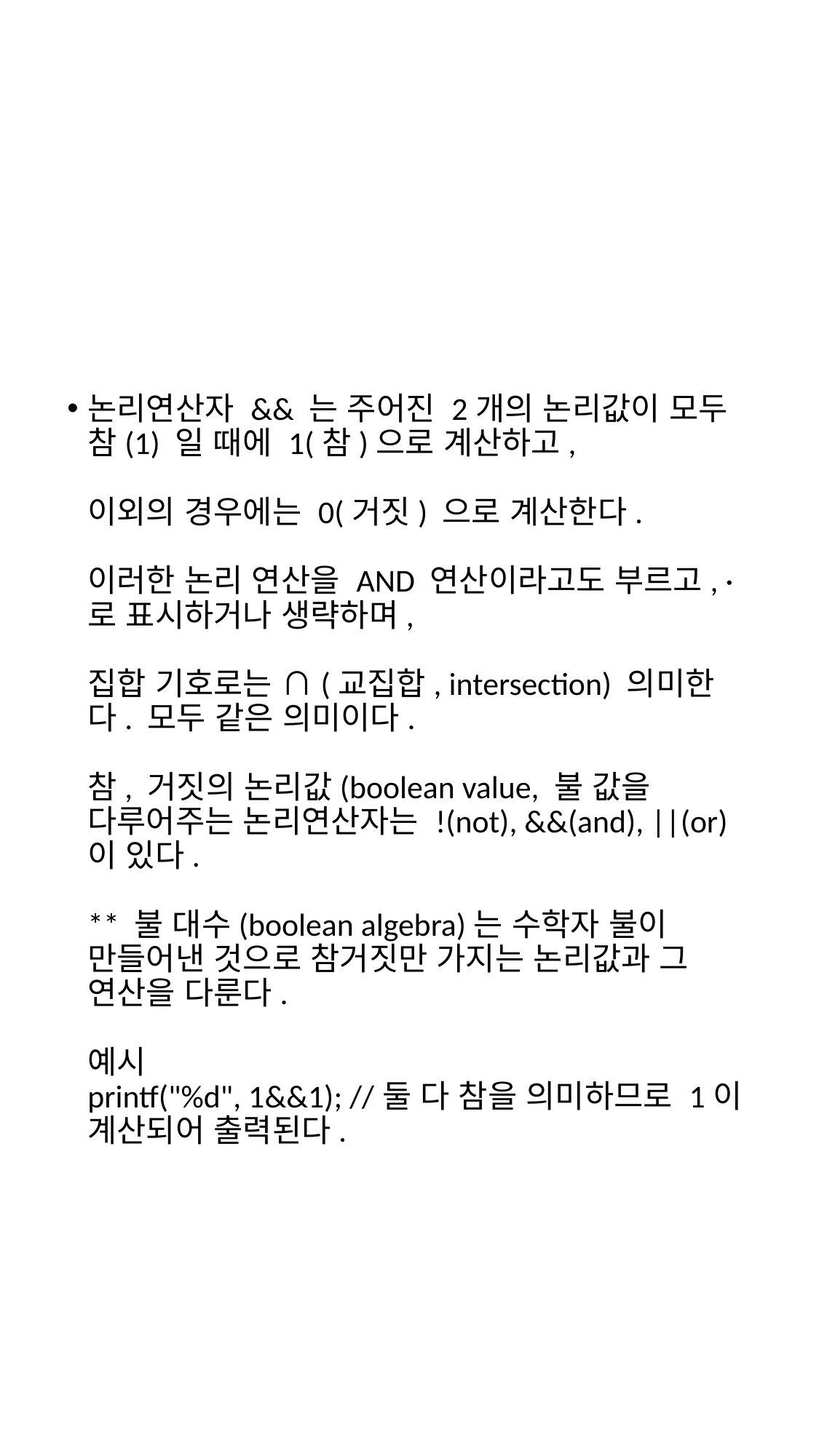

#
논리연산자 && 는 주어진 2개의 논리값이 모두 참(1) 일 때에 1(참)으로 계산하고,
이외의 경우에는 0(거짓) 으로 계산한다.
이러한 논리 연산을 AND 연산이라고도 부르고, ·로 표시하거나 생략하며, 
집합 기호로는 ∩(교집합, intersection) 의미한다. 모두 같은 의미이다.
참, 거짓의 논리값(boolean value, 불 값을 다루어주는 논리연산자는 !(not), &&(and), ||(or) 이 있다.
** 불 대수(boolean algebra)는 수학자 불이 만들어낸 것으로 참거짓만 가지는 논리값과 그 연산을 다룬다.
예시
printf("%d", 1&&1); //둘 다 참을 의미하므로 1이 계산되어 출력된다.